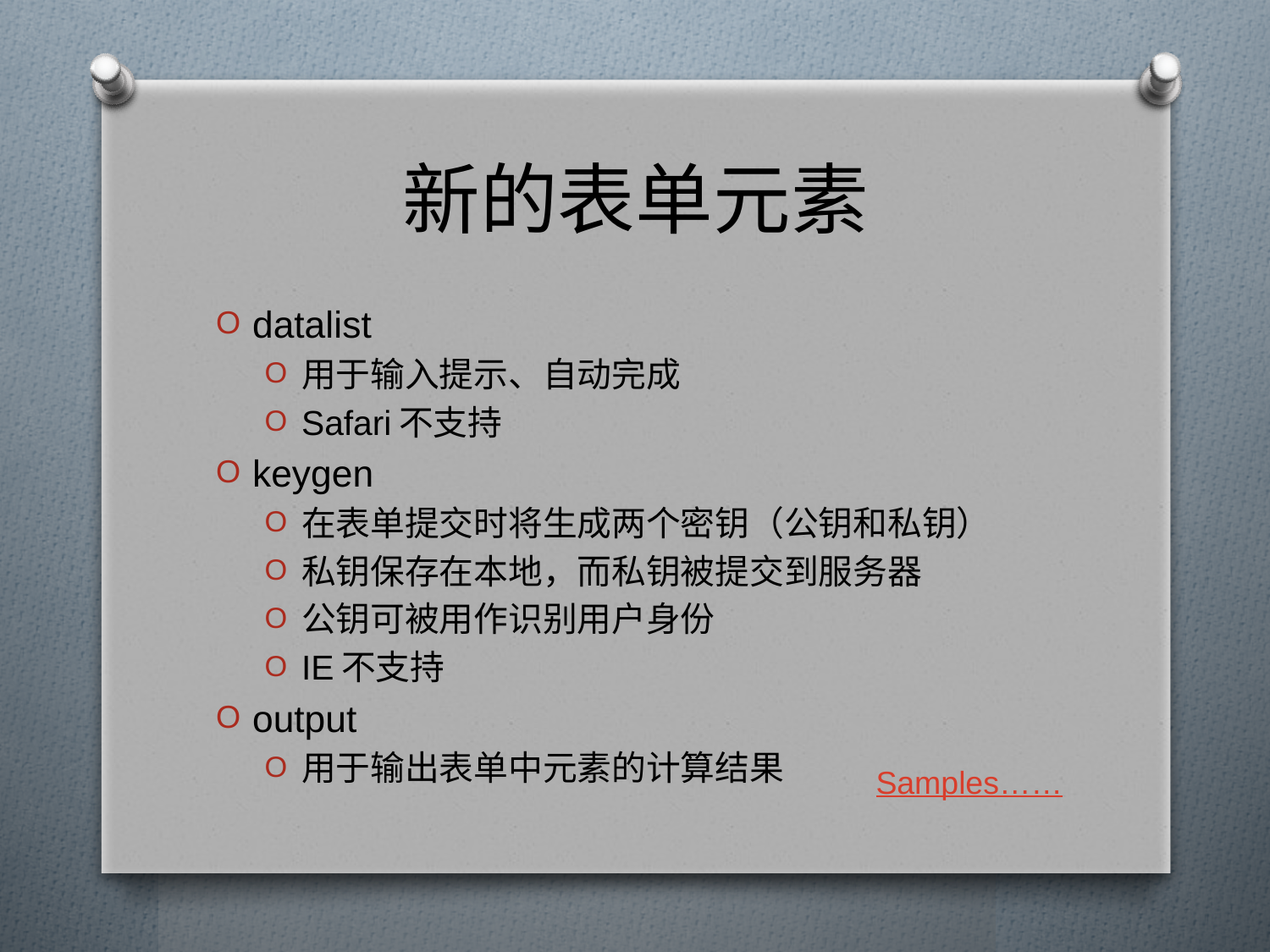

# 新的表单元素
datalist
用于输入提示、自动完成
Safari不支持
keygen
在表单提交时将生成两个密钥（公钥和私钥）
私钥保存在本地，而私钥被提交到服务器
公钥可被用作识别用户身份
IE不支持
output
用于输出表单中元素的计算结果
Samples……